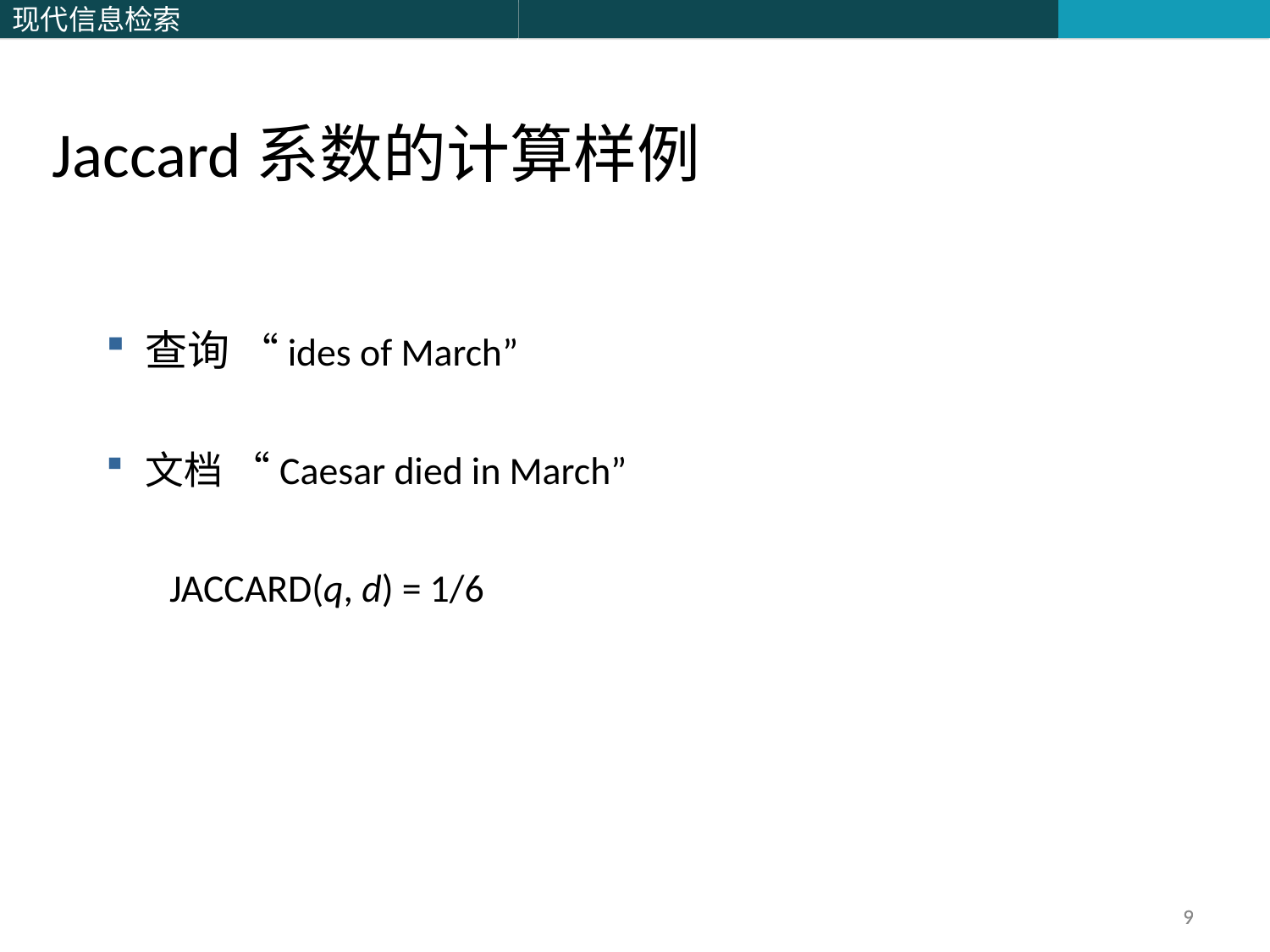

Jaccard系数的计算样例
查询 “ides of March”

文档 “Caesar died in March”

JACCARD(q, d) = 1/6
9
9